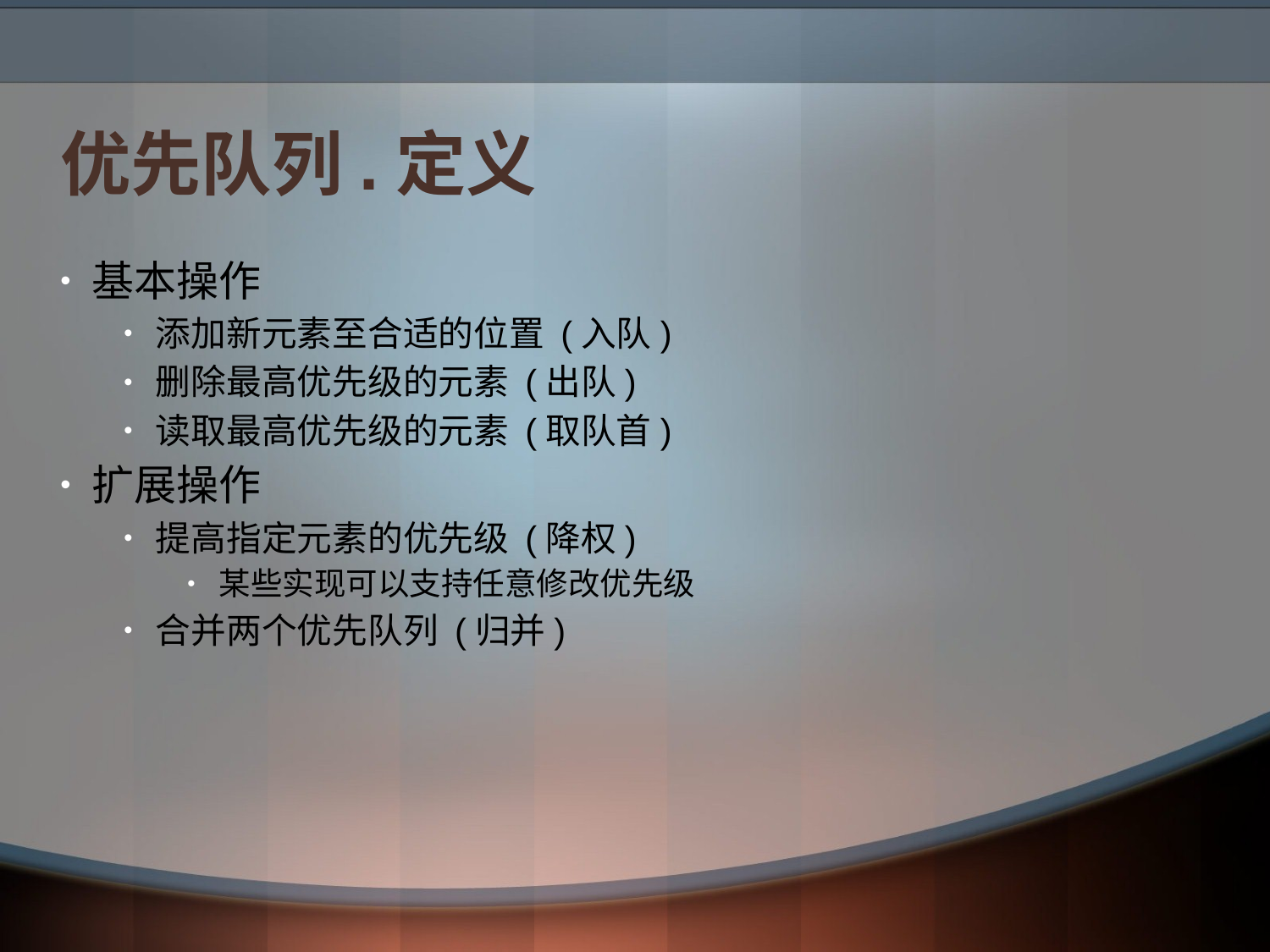

# 优先队列.定义
基本操作
添加新元素至合适的位置 (入队)
删除最高优先级的元素 (出队)
读取最高优先级的元素 (取队首)
扩展操作
提高指定元素的优先级 (降权)
某些实现可以支持任意修改优先级
合并两个优先队列 (归并)